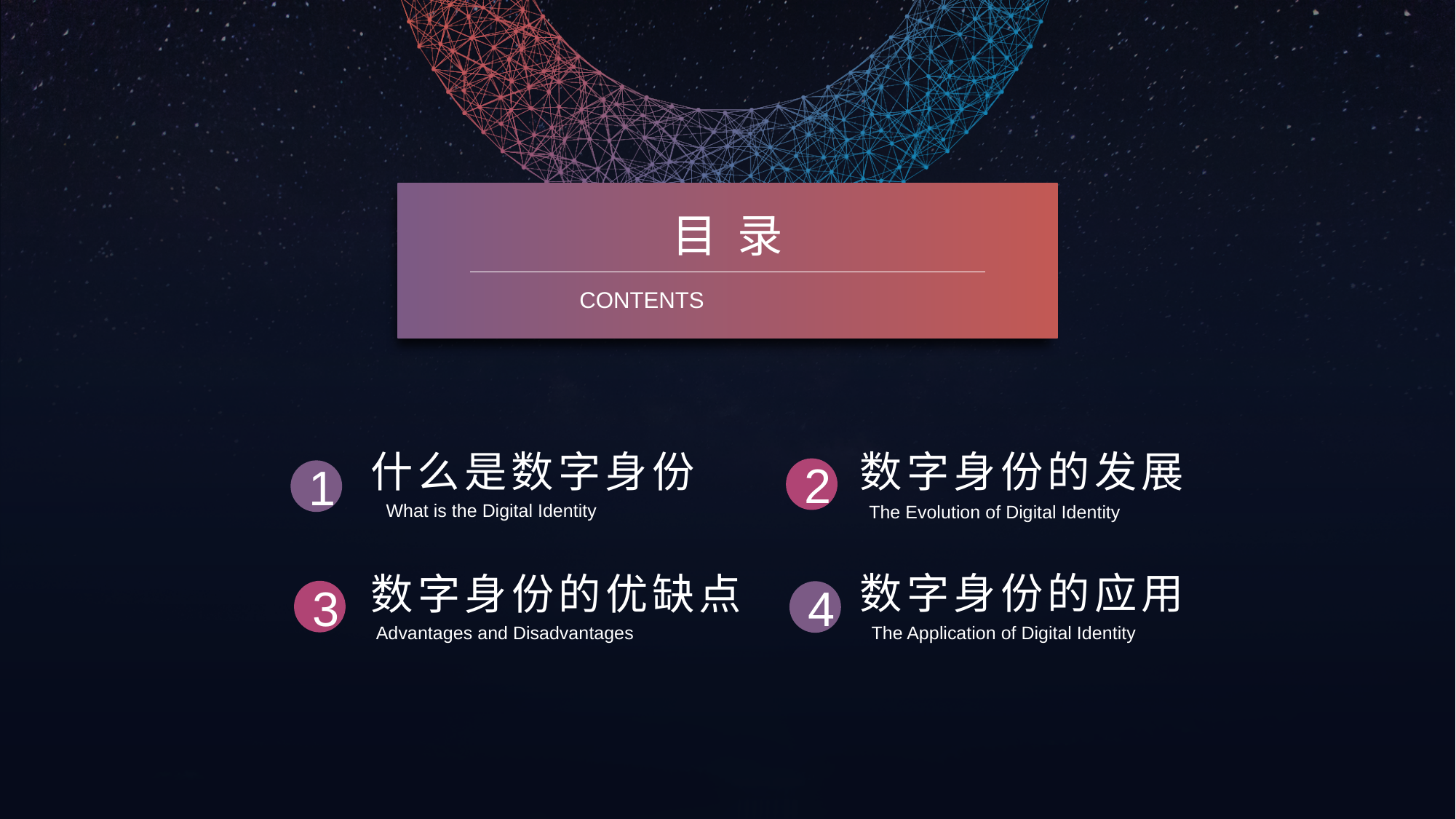

目  录
CONTENTS
数字身份的发展
什么是数字身份
2
1
What is the Digital Identity
The Evolution of Digital Identity
数字身份的应用
数字身份的优缺点
3
4
The Application of Digital Identity
Advantages and Disadvantages